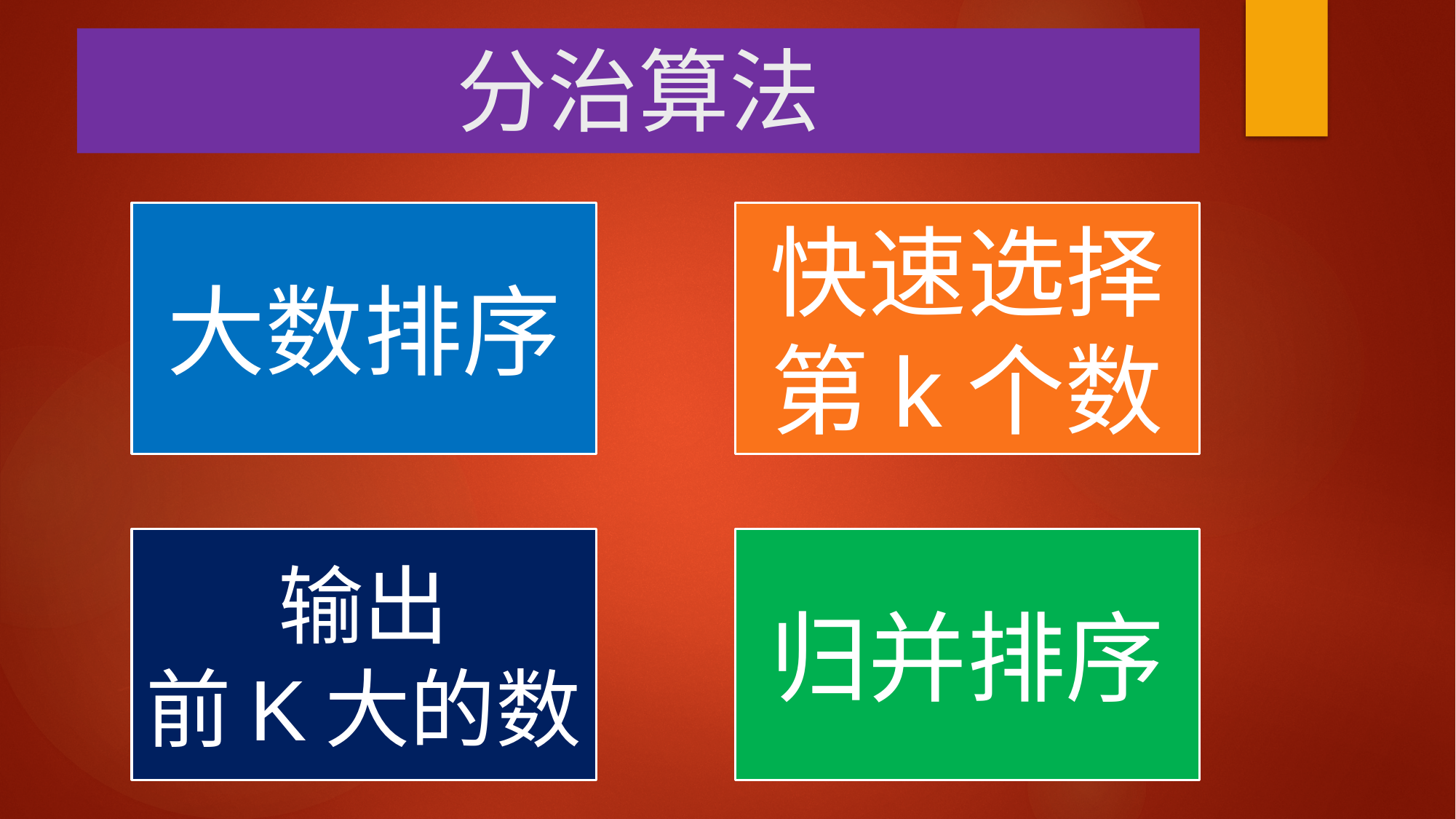

# 分治算法
大数排序
快速选择
第k个数
归并排序
输出
前K大的数